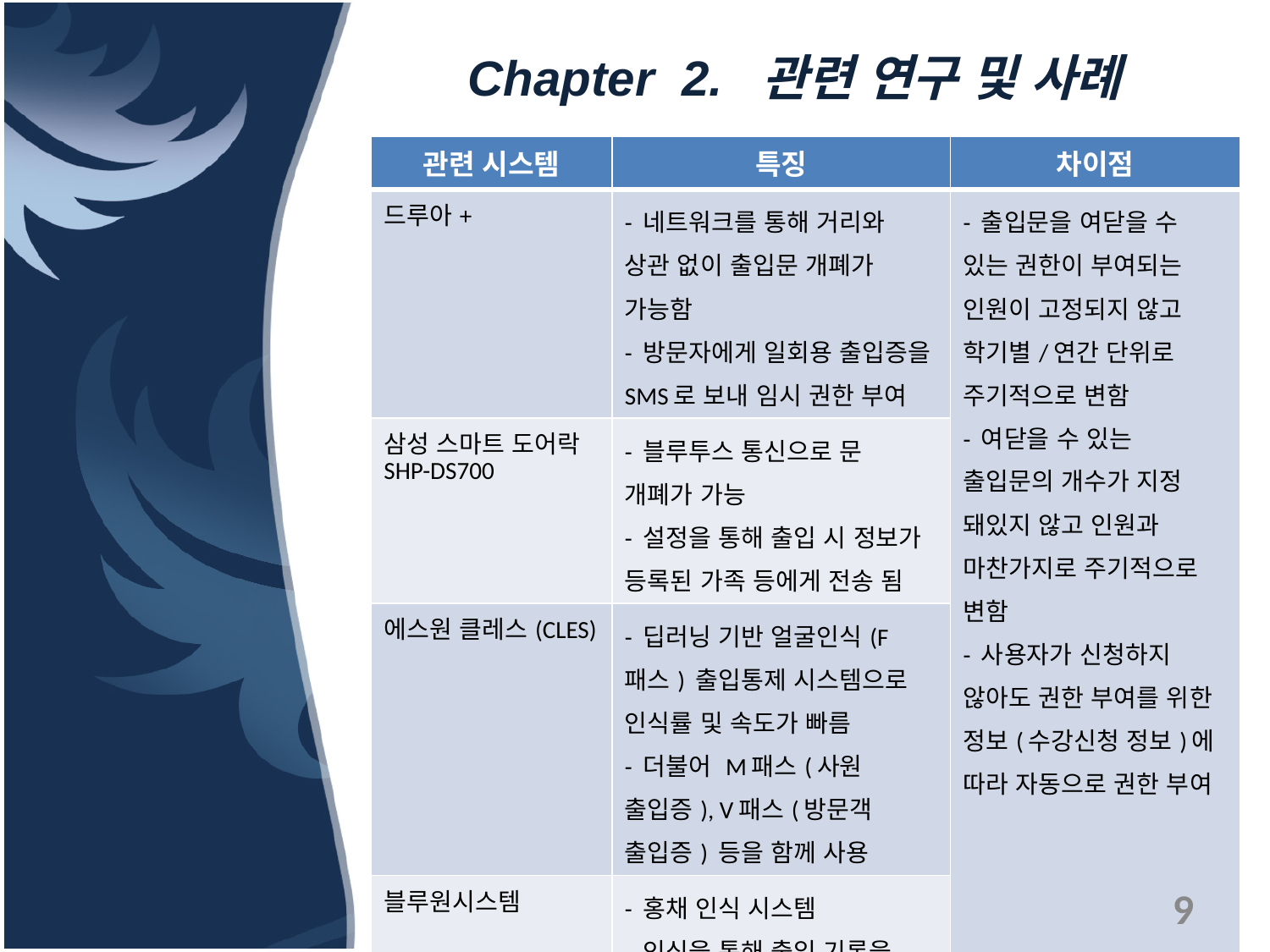

# Chapter  2.  관련 연구 및 사례

| 관련 시스템 | 특징 | 차이점 |
| --- | --- | --- |
| 드루아+ | - 네트워크를 통해 거리와 상관 없이 출입문 개폐가 가능함 - 방문자에게 일회용 출입증을 SMS로 보내 임시 권한 부여 | - 출입문을 여닫을 수 있는 권한이 부여되는 인원이 고정되지 않고 학기별/연간 단위로 주기적으로 변함 - 여닫을 수 있는 출입문의 개수가 지정 돼있지 않고 인원과 마찬가지로 주기적으로 변함 - 사용자가 신청하지 않아도 권한 부여를 위한 정보(수강신청 정보)에 따라 자동으로 권한 부여 |
| 삼성 스마트 도어락 SHP-DS700 | - 블루투스 통신으로 문 개폐가 가능 - 설정을 통해 출입 시 정보가 등록된 가족 등에게 전송 됨 |  |
| 에스원 클레스(CLES) | - 딥러닝 기반 얼굴인식(F패스) 출입통제 시스템으로 인식률 및 속도가 빠름 - 더불어 M패스(사원 출입증), V패스(방문객 출입증) 등을 함께 사용 |  |
| 블루원시스템 | - 홍채 인식 시스템 - 인식을 통해 출입 기록을 남겨 관리 |  |
9